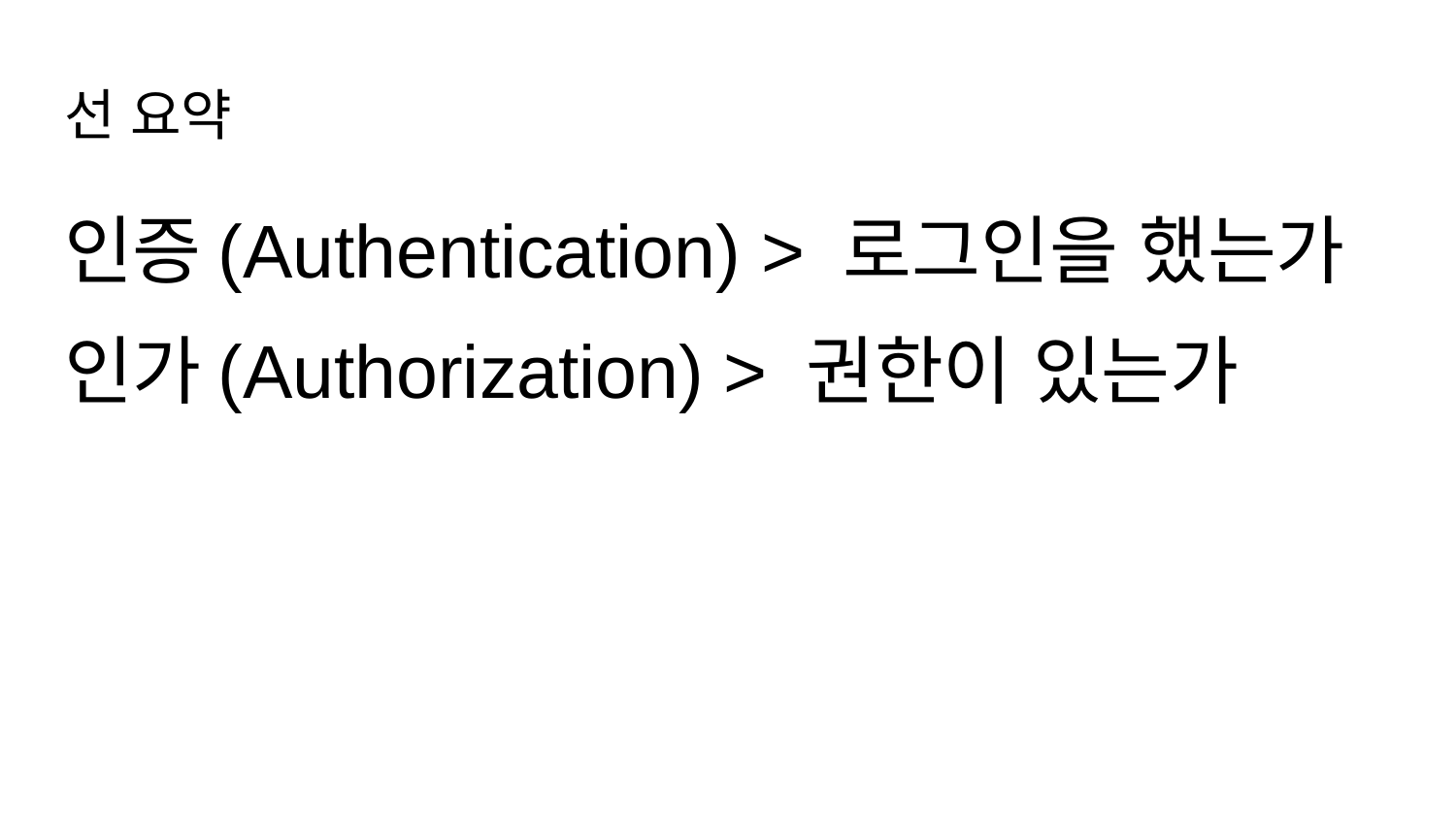

# 선 요약
인증(Authentication) > 로그인을 했는가
인가(Authorization) > 권한이 있는가